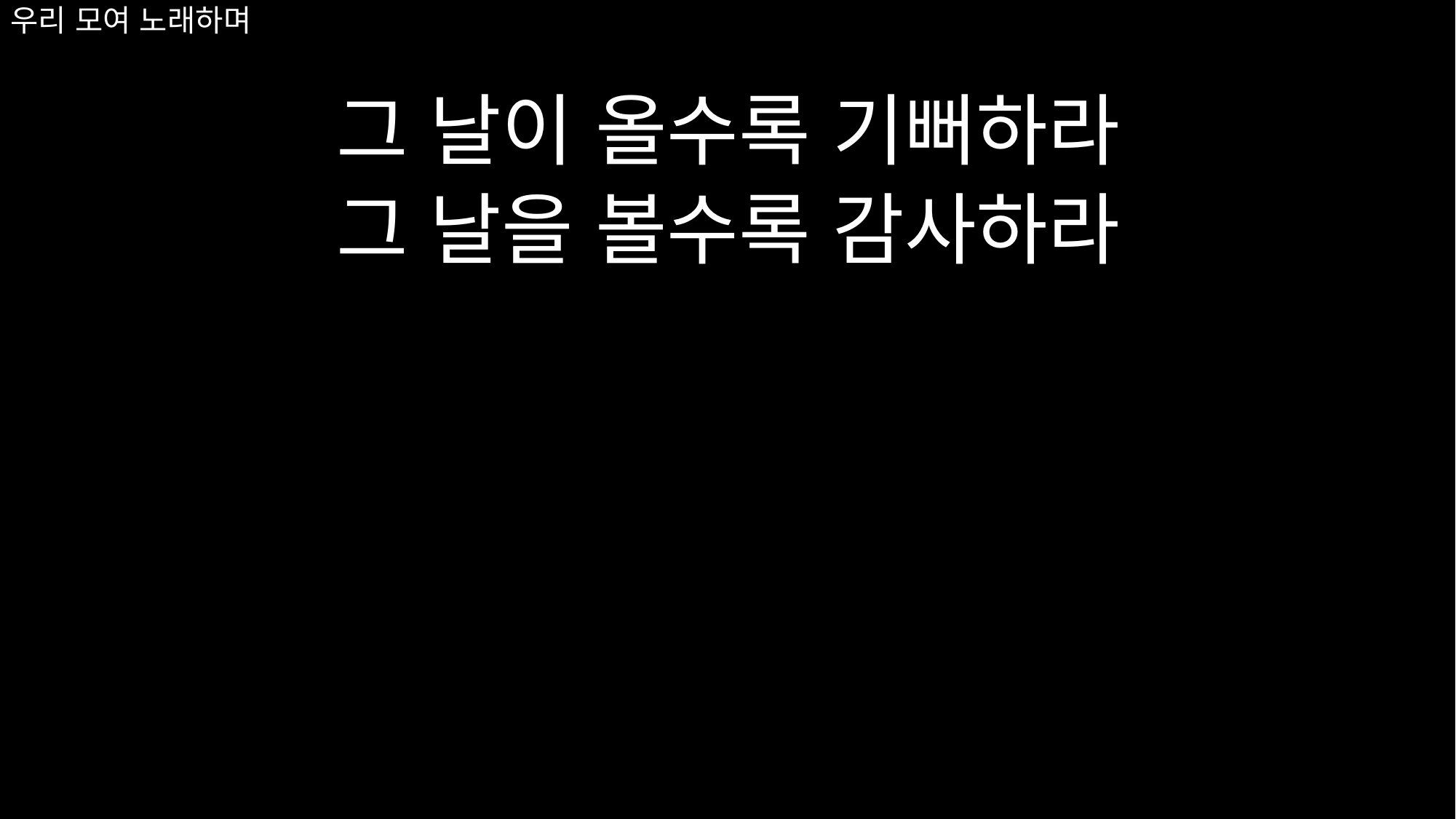

그 날이 올수록 기뻐하라
그 날을 볼수록 감사하라

# 우리 모여 노래하며